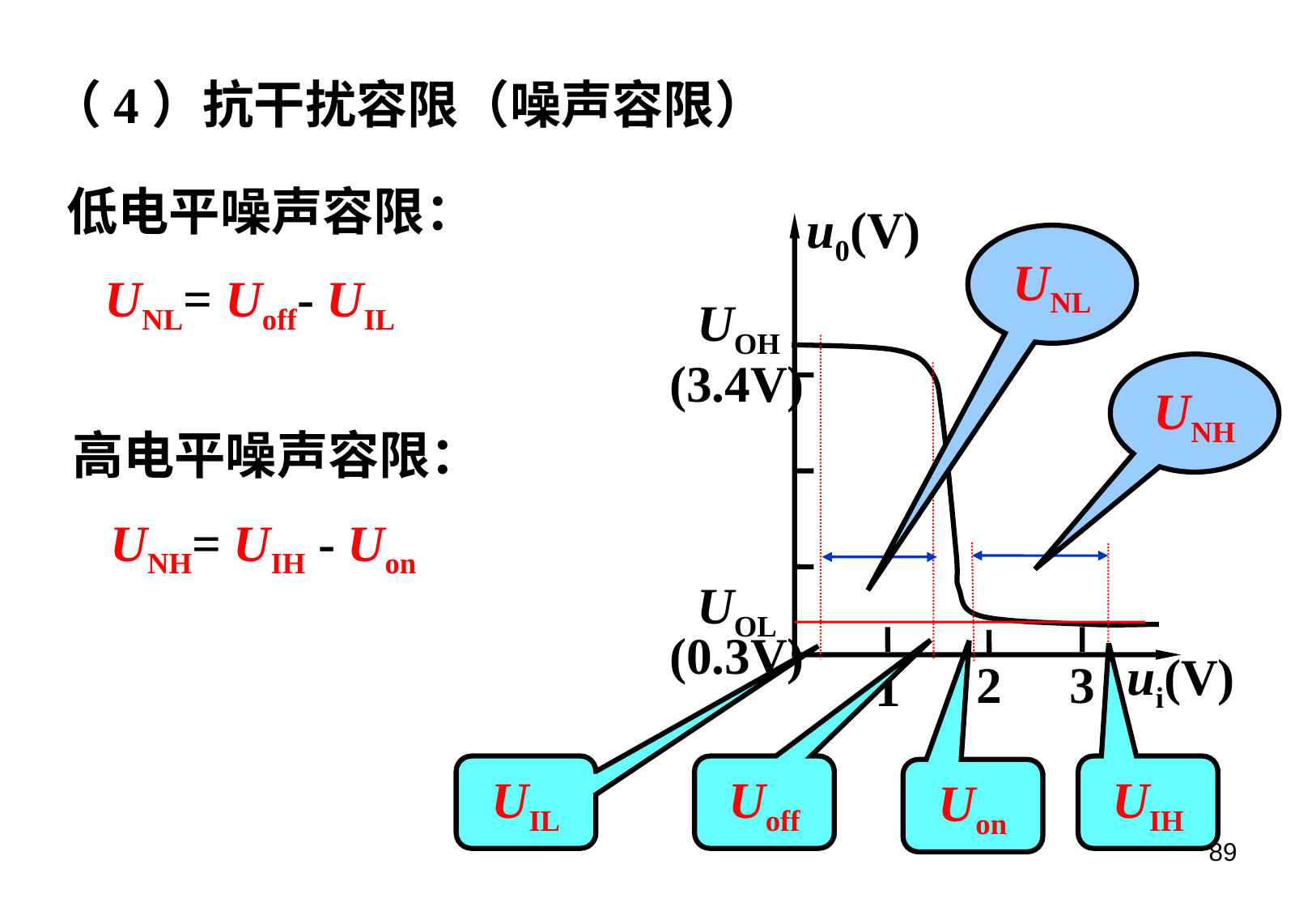

（4）抗干扰容限（噪声容限）
低电平噪声容限：
   UNL= Uoff- UIL
u0(V)

UOH
(3.4V)

UOL

(0.3V)

ui(V)
2
3
1

UNL

UNH

高电平噪声容限：
   UNH= UIH - Uon

UIL
Uoff
UIH
Uon
89